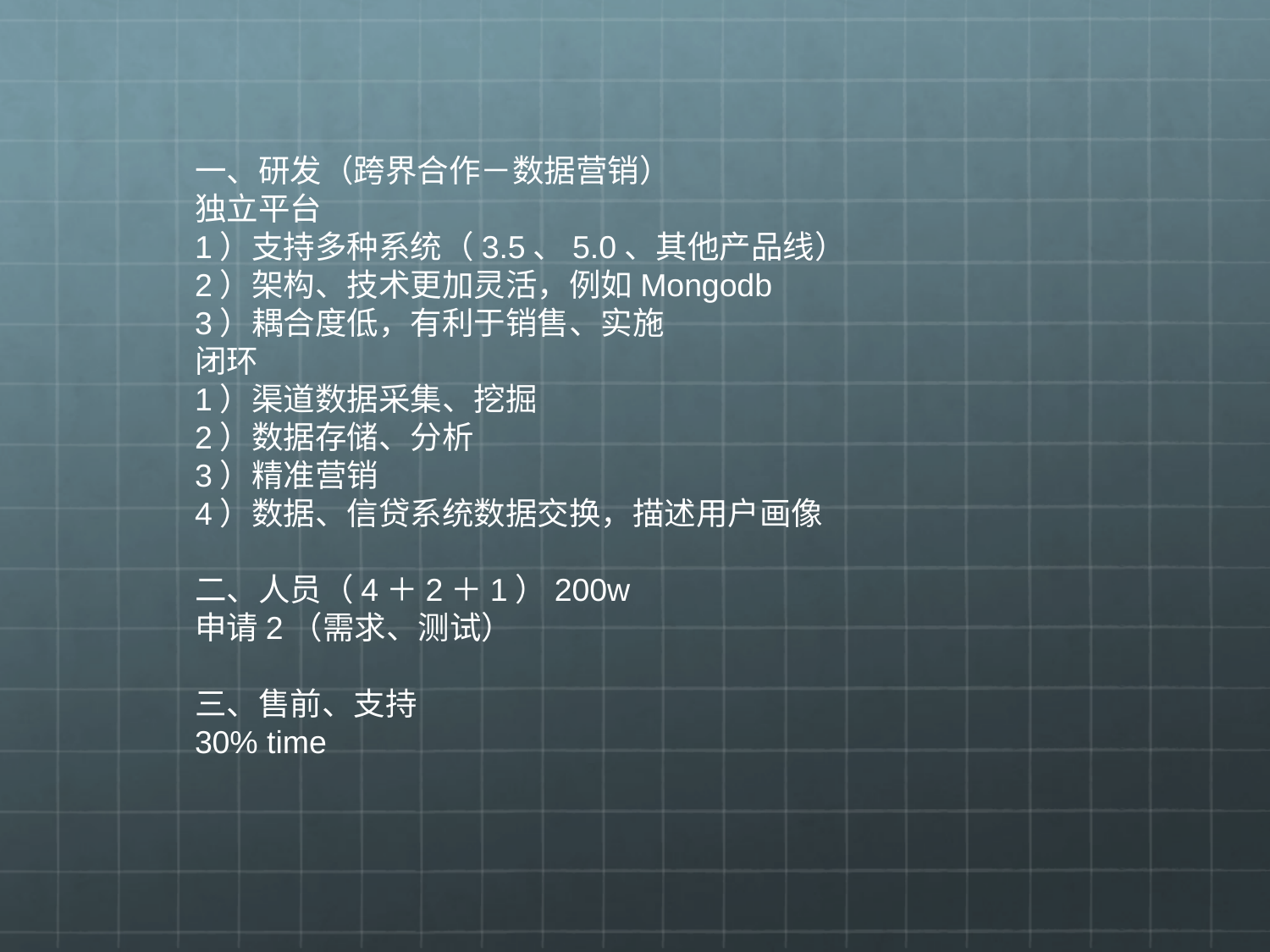

一、研发（跨界合作－数据营销）
独立平台
1）支持多种系统（3.5、5.0、其他产品线）
2）架构、技术更加灵活，例如Mongodb
3）耦合度低，有利于销售、实施
闭环
1）渠道数据采集、挖掘
2）数据存储、分析
3）精准营销
4）数据、信贷系统数据交换，描述用户画像

二、人员（4＋2＋1）200w
申请2（需求、测试）

三、售前、支持
30% time